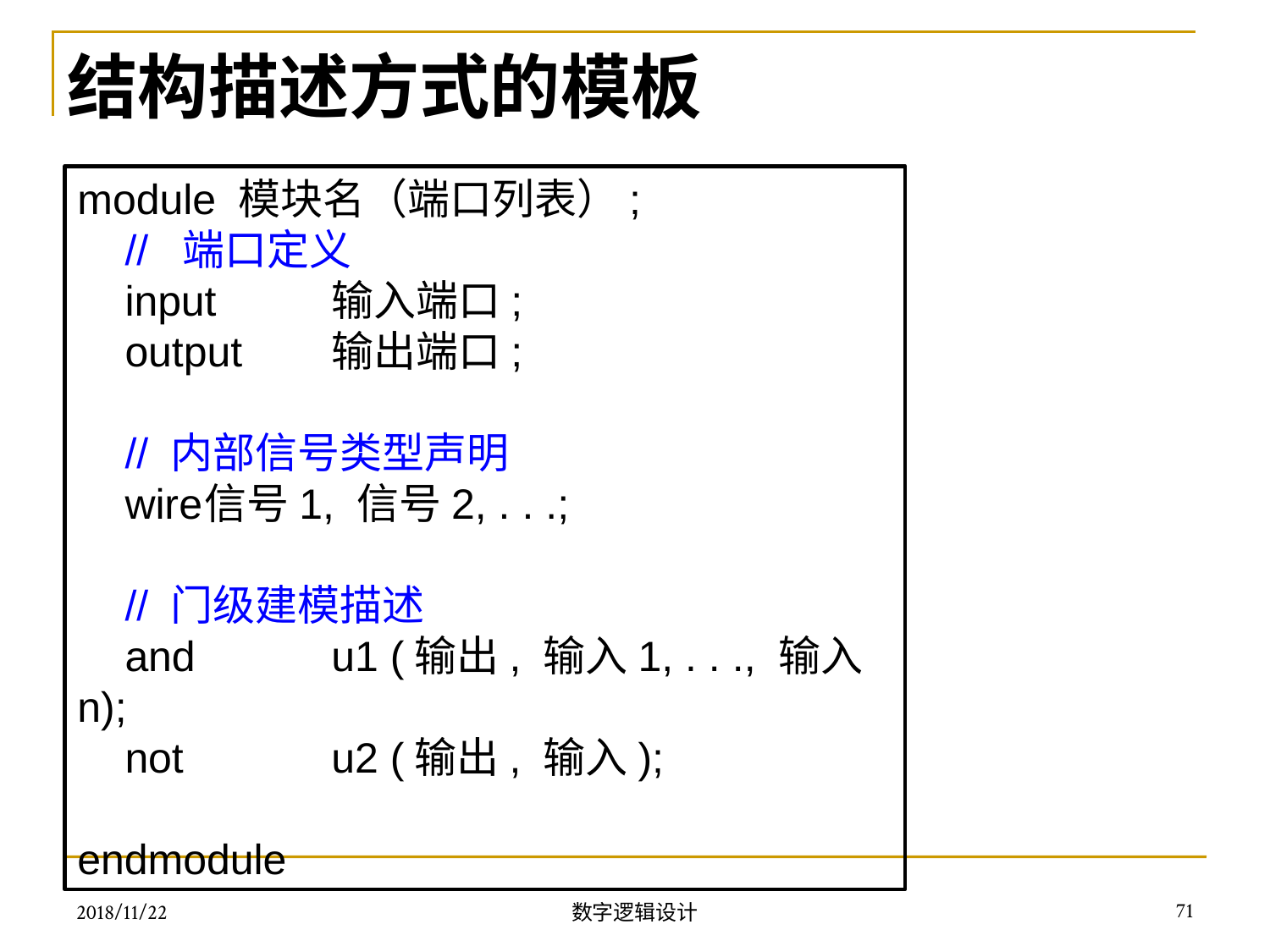

结构描述方式的模板
module 模块名（端口列表）;
    //  端口定义
    input	输入端口;
    output	输出端口;

    // 内部信号类型声明
    wire	信号1, 信号2, . . .;

    // 门级建模描述
    and		u1 (输出, 输入1, . . ., 输入n);
    not		u2 (输出, 输入);

endmodule
2018/11/22
71
数字逻辑设计